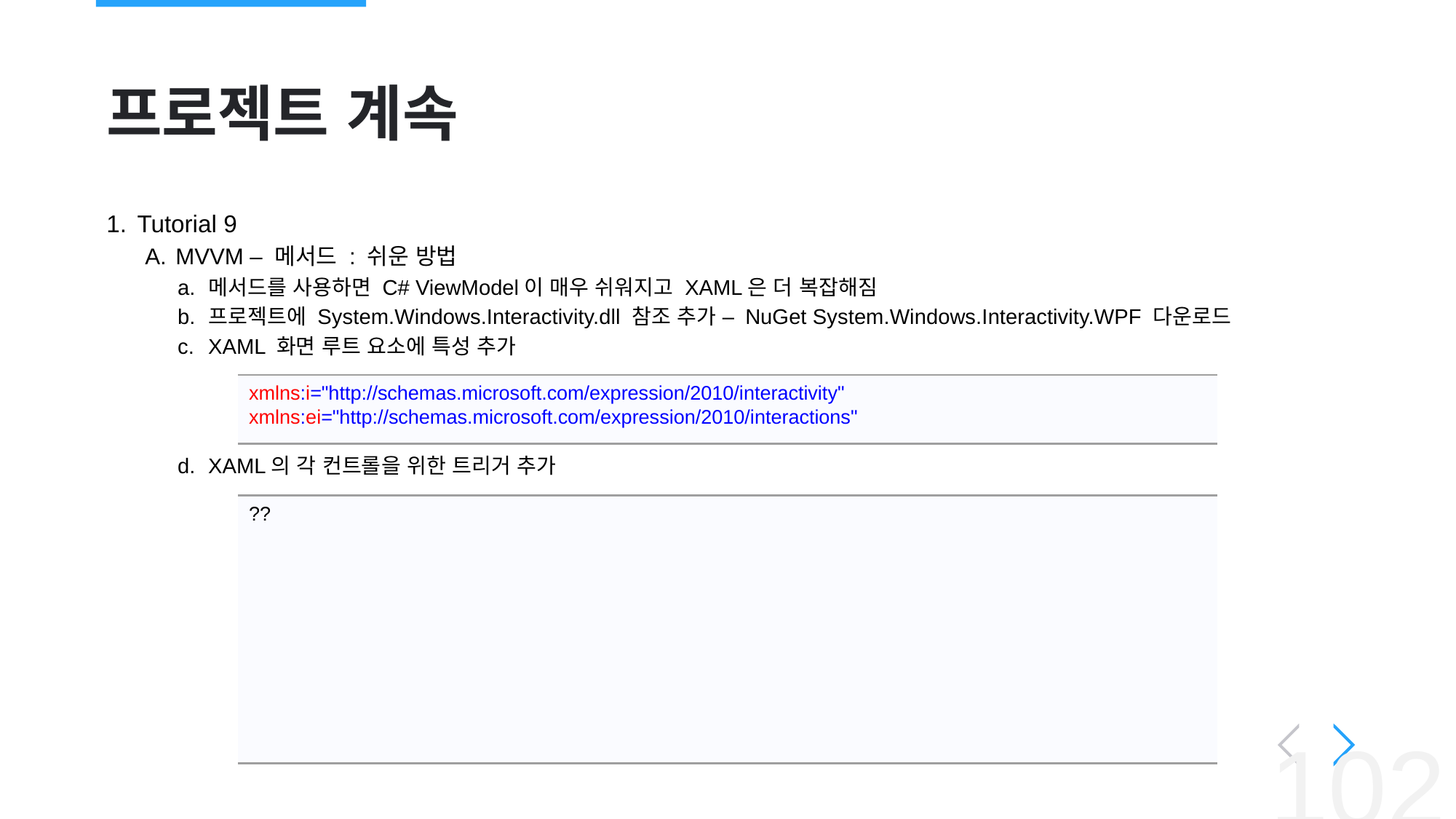

# 프로젝트 계속
Tutorial 9
MVVM – 메서드 : 쉬운 방법
메서드를 사용하면 C# ViewModel이 매우 쉬워지고 XAML은 더 복잡해짐
프로젝트에 System.Windows.Interactivity.dll 참조 추가 – NuGet System.Windows.Interactivity.WPF 다운로드
XAML 화면 루트 요소에 특성 추가

XAML의 각 컨트롤을 위한 트리거 추가

xmlns:i="http://schemas.microsoft.com/expression/2010/interactivity"
xmlns:ei="http://schemas.microsoft.com/expression/2010/interactions"
??
102